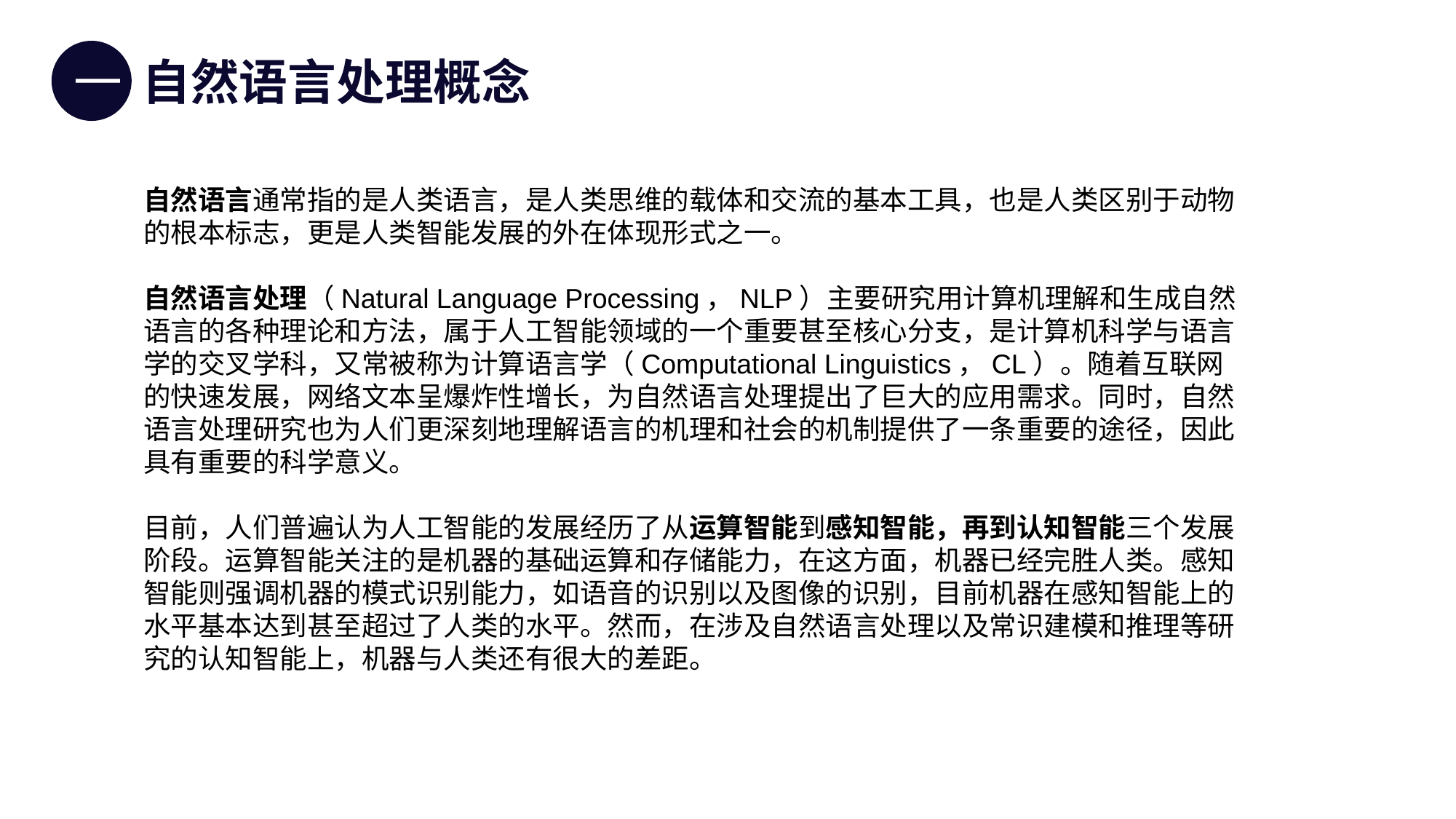

一
自然语言处理概念
自然语言通常指的是人类语言，是人类思维的载体和交流的基本工具，也是人类区别于动物的根本标志，更是人类智能发展的外在体现形式之一。

自然语言处理（Natural Language Processing，NLP）主要研究用计算机理解和生成自然语言的各种理论和方法，属于人工智能领域的一个重要甚至核心分支，是计算机科学与语言学的交叉学科，又常被称为计算语言学（Computational Linguistics，CL）。随着互联网的快速发展，网络文本呈爆炸性增长，为自然语言处理提出了巨大的应用需求。同时，自然语言处理研究也为人们更深刻地理解语言的机理和社会的机制提供了一条重要的途径，因此具有重要的科学意义。

目前，人们普遍认为人工智能的发展经历了从运算智能到感知智能，再到认知智能三个发展阶段。运算智能关注的是机器的基础运算和存储能力，在这方面，机器已经完胜人类。感知智能则强调机器的模式识别能力，如语音的识别以及图像的识别，目前机器在感知智能上的水平基本达到甚至超过了人类的水平。然而，在涉及自然语言处理以及常识建模和推理等研究的认知智能上，机器与人类还有很大的差距。